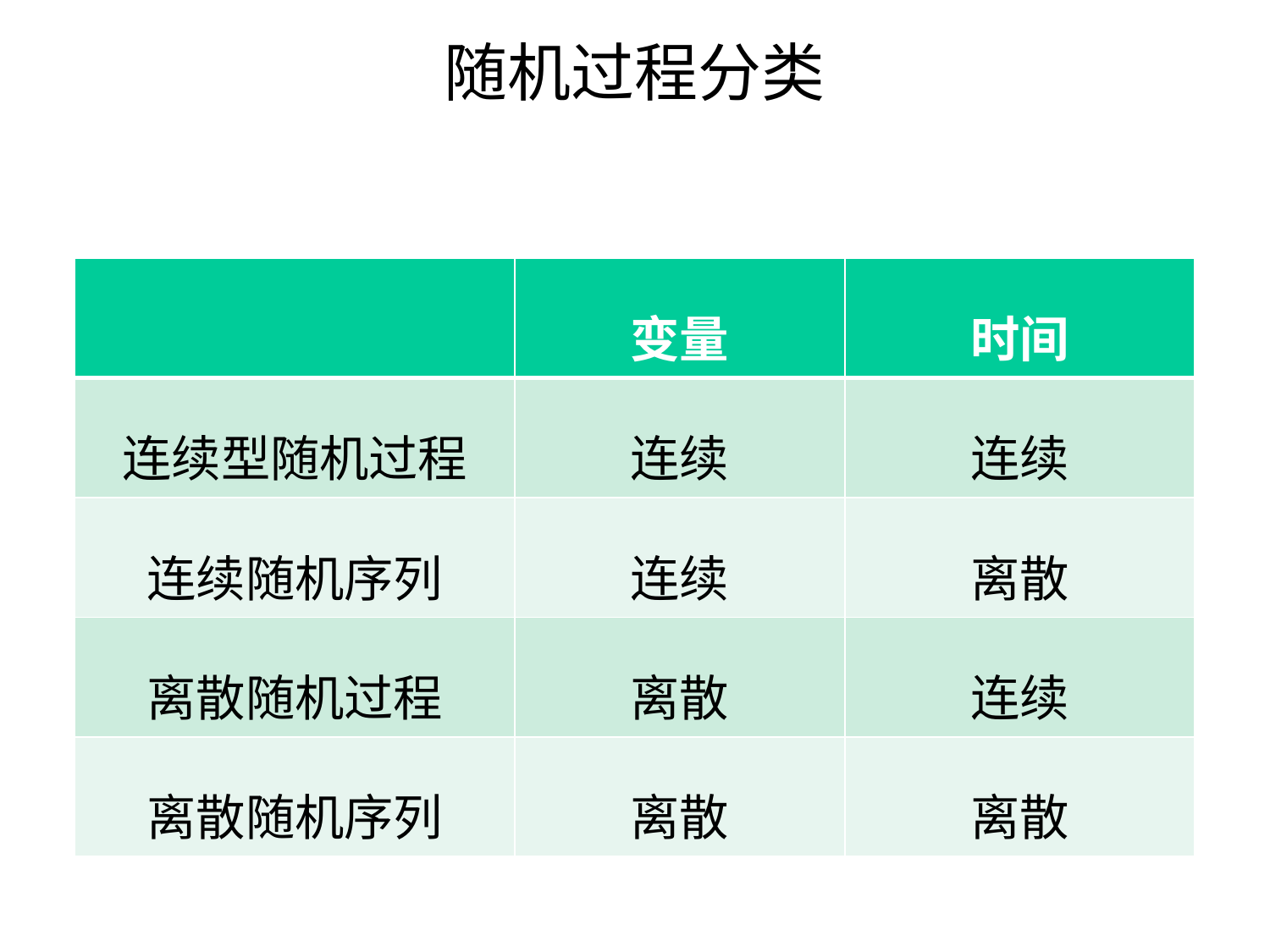

随机过程分类
|  | 变量 | 时间 |
| --- | --- | --- |
| 连续型随机过程 | 连续 | 连续 |
| 连续随机序列 | 连续 | 离散 |
| 离散随机过程 | 离散 | 连续 |
| 离散随机序列 | 离散 | 离散 |